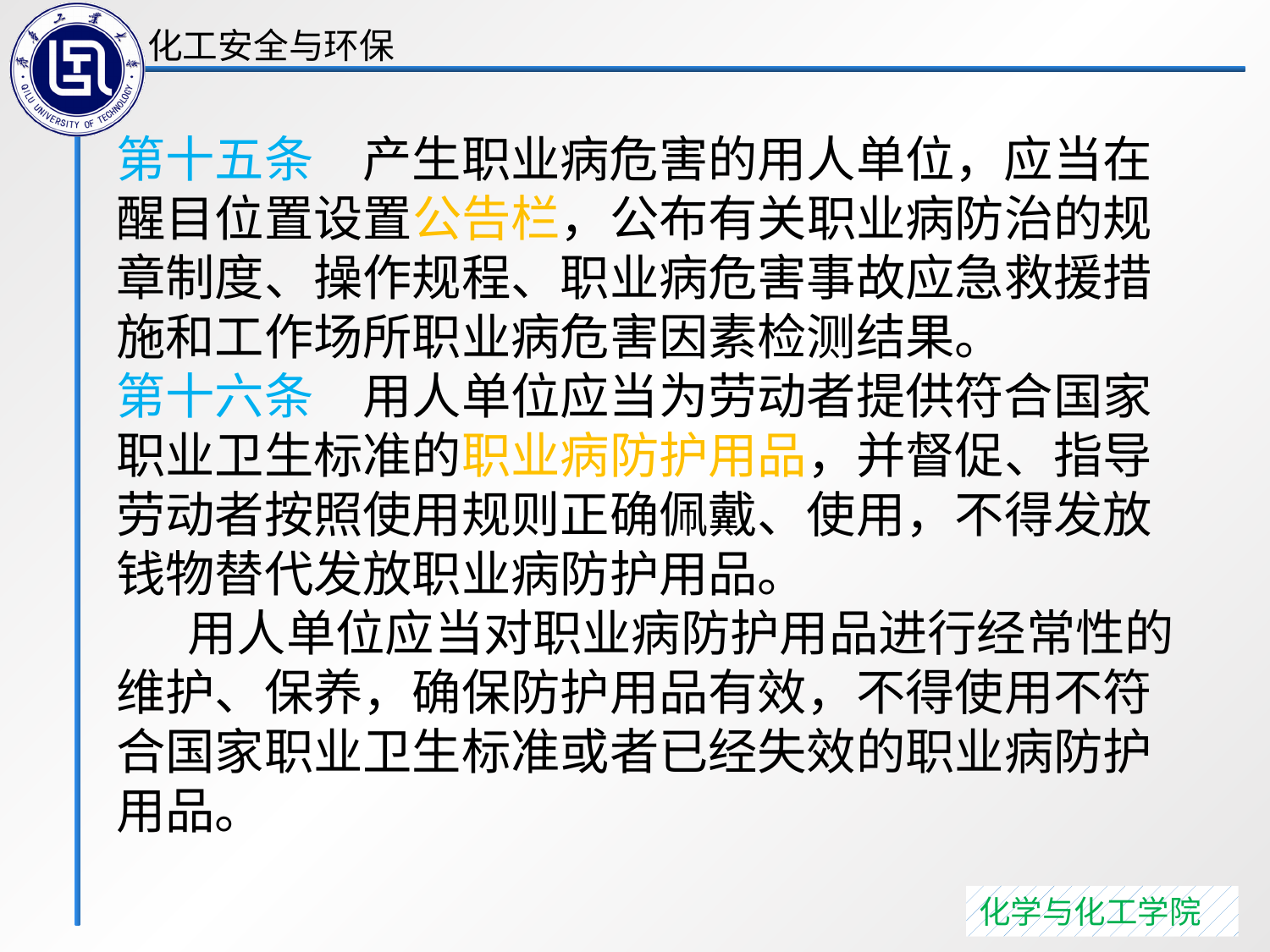

第十五条　产生职业病危害的用人单位，应当在醒目位置设置公告栏，公布有关职业病防治的规章制度、操作规程、职业病危害事故应急救援措施和工作场所职业病危害因素检测结果。
第十六条　用人单位应当为劳动者提供符合国家职业卫生标准的职业病防护用品，并督促、指导劳动者按照使用规则正确佩戴、使用，不得发放钱物替代发放职业病防护用品。
　  用人单位应当对职业病防护用品进行经常性的维护、保养，确保防护用品有效，不得使用不符合国家职业卫生标准或者已经失效的职业病防护用品。